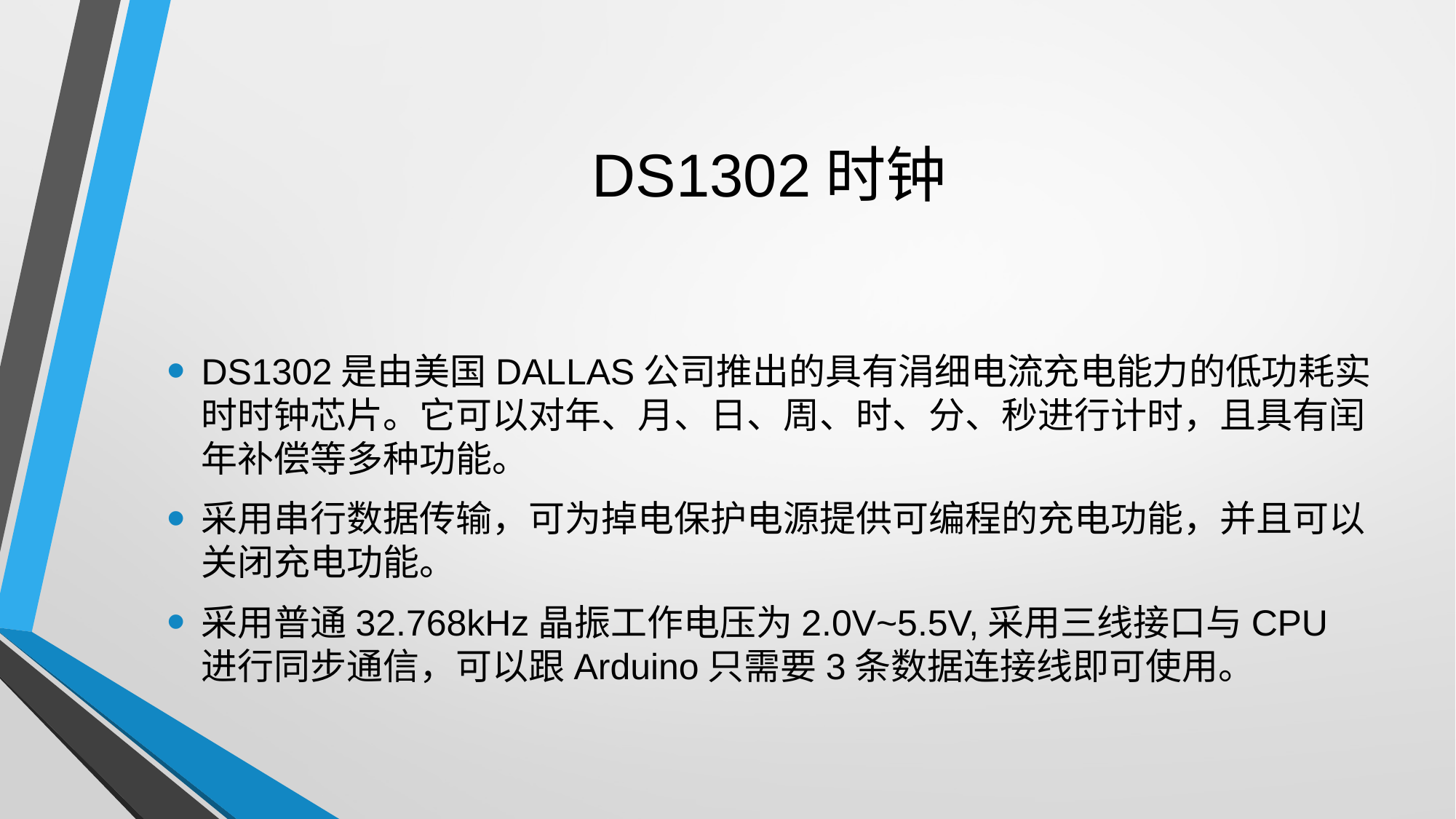

# DS1302时钟
DS1302是由美国DALLAS公司推出的具有涓细电流充电能力的低功耗实时时钟芯片。它可以对年、月、日、周、时、分、秒进行计时，且具有闰年补偿等多种功能。
采用串行数据传输，可为掉电保护电源提供可编程的充电功能，并且可以关闭充电功能。
采用普通32.768kHz晶振工作电压为2.0V~5.5V,采用三线接口与CPU进行同步通信，可以跟Arduino只需要3条数据连接线即可使用。